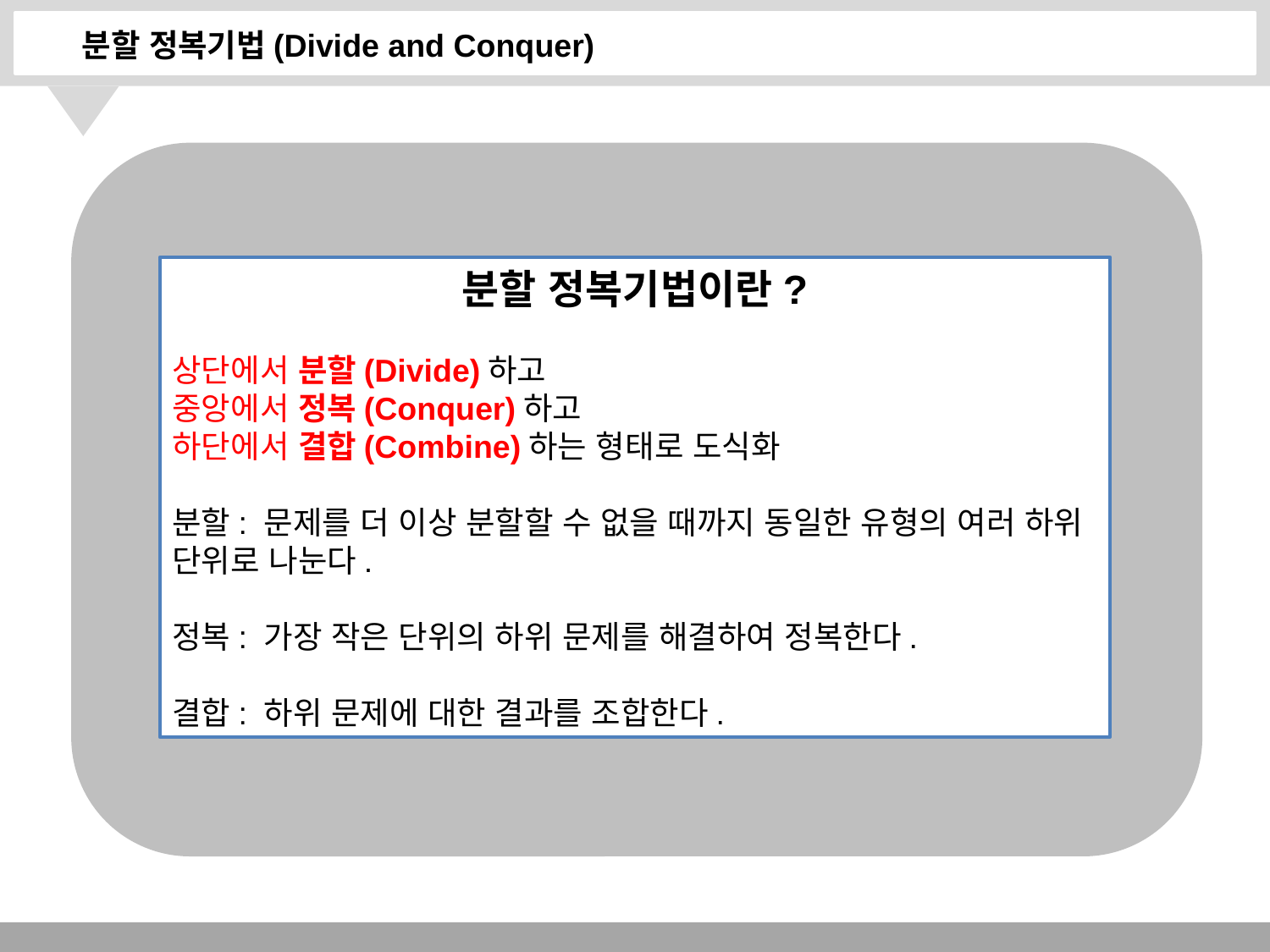

분할 정복기법(Divide and Conquer)

분할 정복기법이란?

상단에서 분할(Divide)하고
중앙에서 정복(Conquer)하고
하단에서 결합(Combine)하는 형태로 도식화
분할: 문제를 더 이상 분할할 수 없을 때까지 동일한 유형의 여러 하위 단위로 나눈다.

정복: 가장 작은 단위의 하위 문제를 해결하여 정복한다.

결합: 하위 문제에 대한 결과를 조합한다.